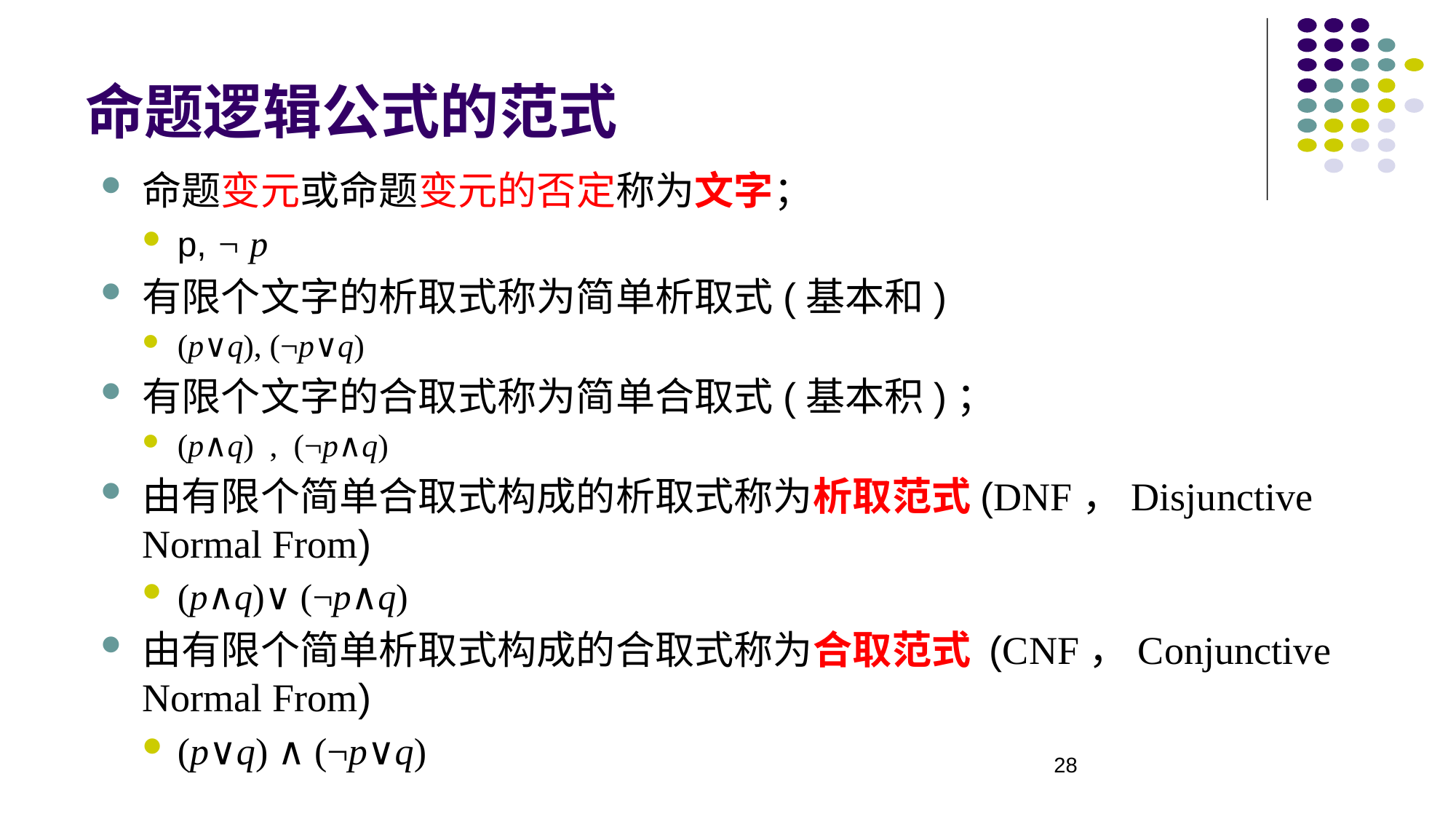

# 命题逻辑公式的范式
命题变元或命题变元的否定称为文字；
p, ¬ p
有限个文字的析取式称为简单析取式(基本和)
(p∨q), (¬p∨q)
有限个文字的合取式称为简单合取式(基本积)；
(p∧q)  ,  (¬p∧q)
由有限个简单合取式构成的析取式称为析取范式(DNF，Disjunctive Normal From)
(p∧q)∨ (¬p∧q)
由有限个简单析取式构成的合取式称为合取范式 (CNF，Conjunctive Normal From)
(p∨q) ∧ (¬p∨q)

28